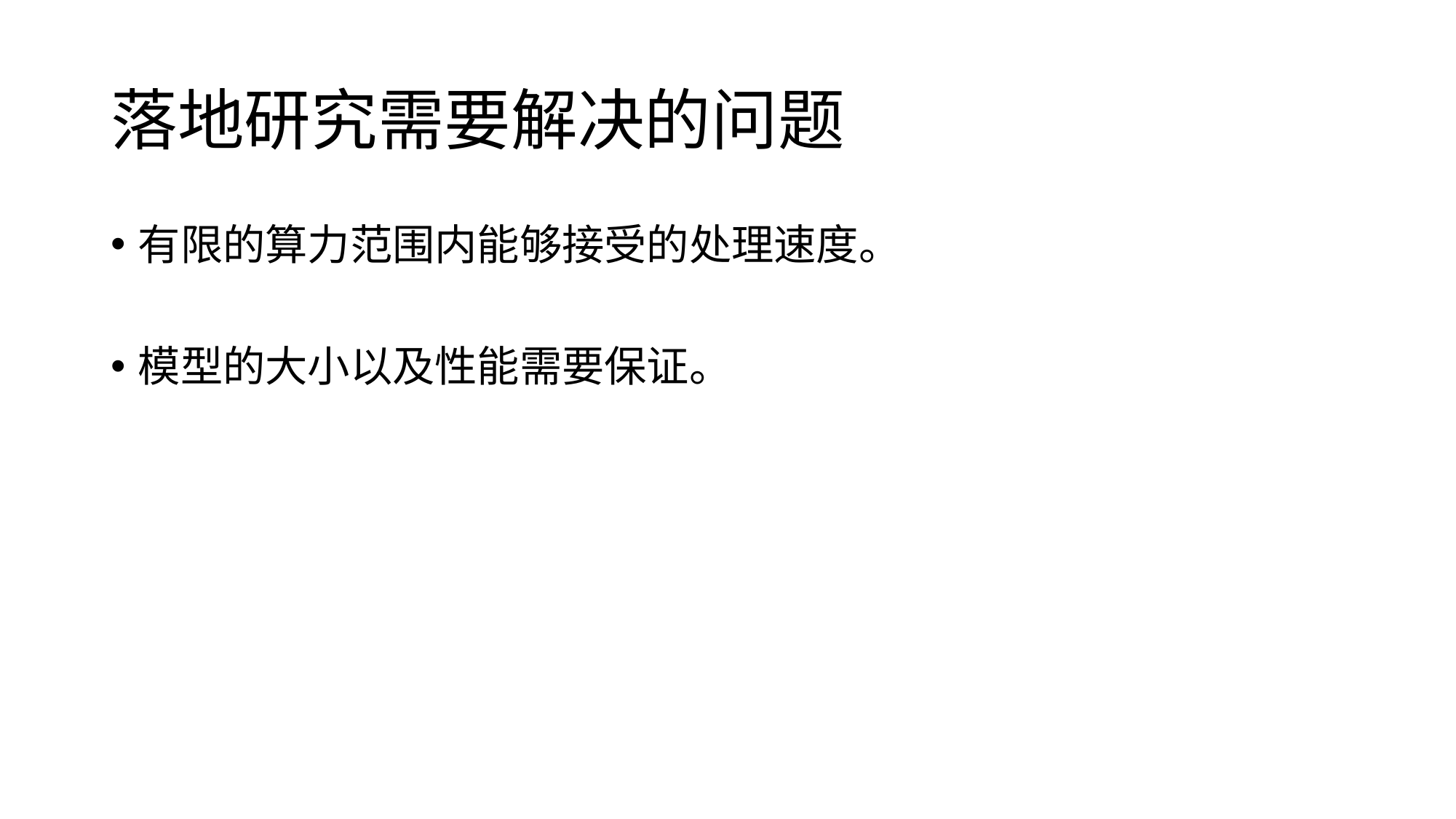

# 落地研究需要解决的问题
有限的算力范围内能够接受的处理速度。

模型的大小以及性能需要保证。